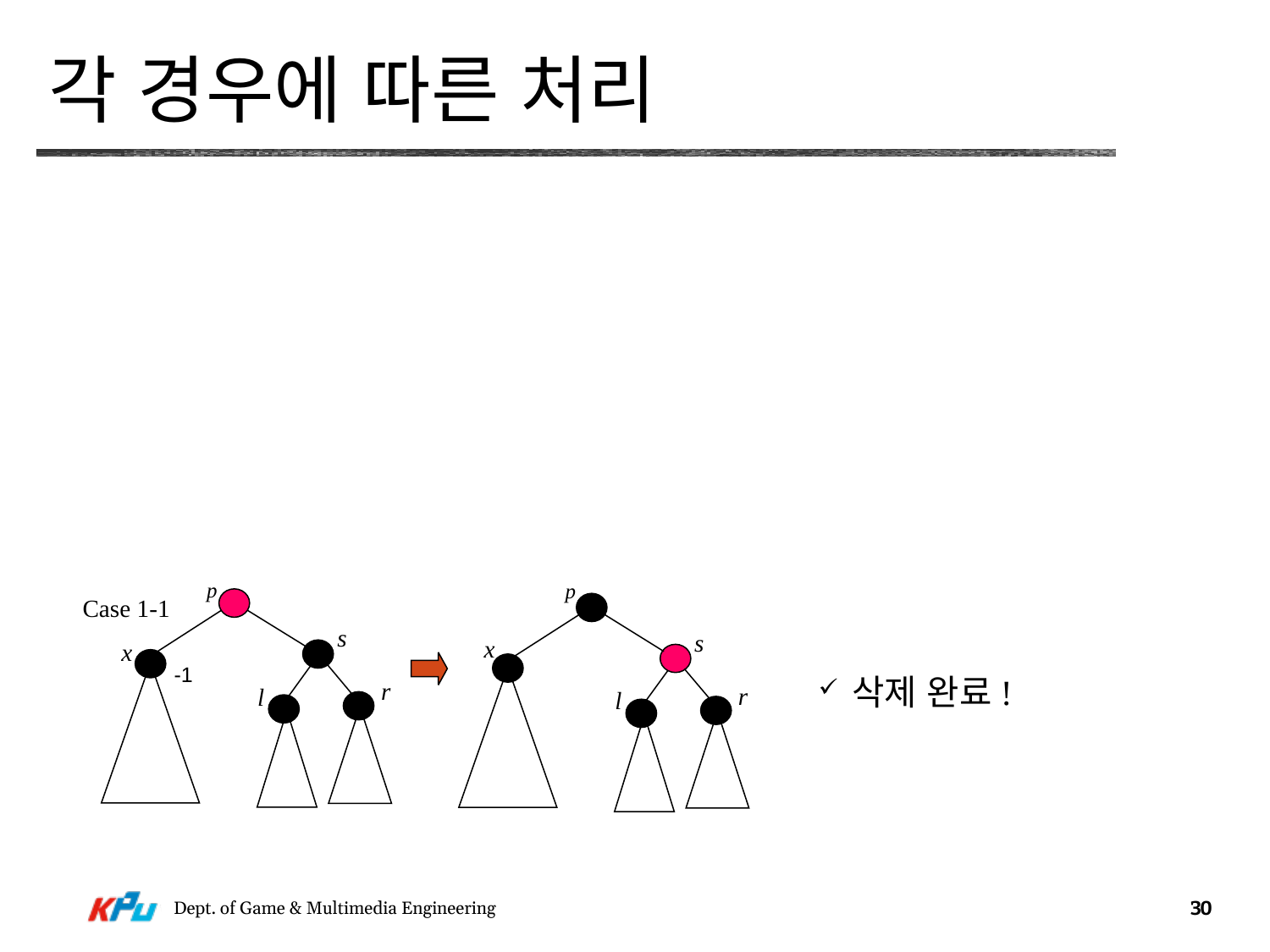

# 각 경우에 따른 처리

p
p
Case 1-1

s
s
x
x

-1

 삭제 완료!

r

r
l
l

Dept. of Game & Multimedia Engineering
30